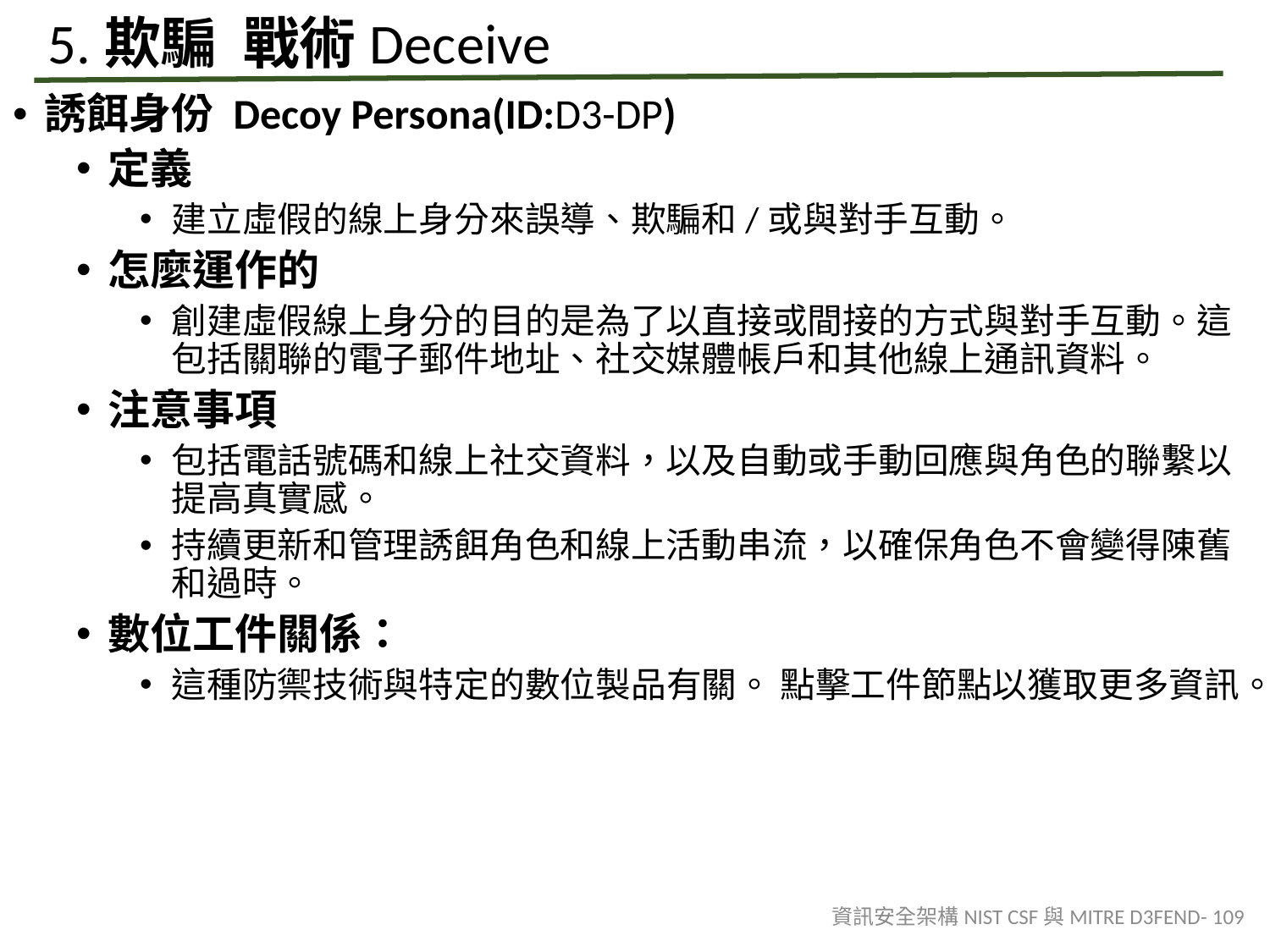

# 5.欺騙  戰術Deceive
誘餌身份 Decoy Persona(ID:D3-DP)
定義
建立虛假的線上身分來誤導、欺騙和/或與對手互動。
怎麼運作的
創建虛假線上身分的目的是為了以直接或間接的方式與對手互動。這包括關聯的電子郵件地址、社交媒體帳戶和其他線上通訊資料。
注意事項
包括電話號碼和線上社交資料，以及自動或手動回應與角色的聯繫以提高真實感。
持續更新和管理誘餌角色和線上活動串流，以確保角色不會變得陳舊和過時。
數位工件關係：
這種防禦技術與特定的數位製品有關。 點擊工件節點以獲取更多資訊。

資訊安全架構NIST CSF與MITRE D3FEND- 109